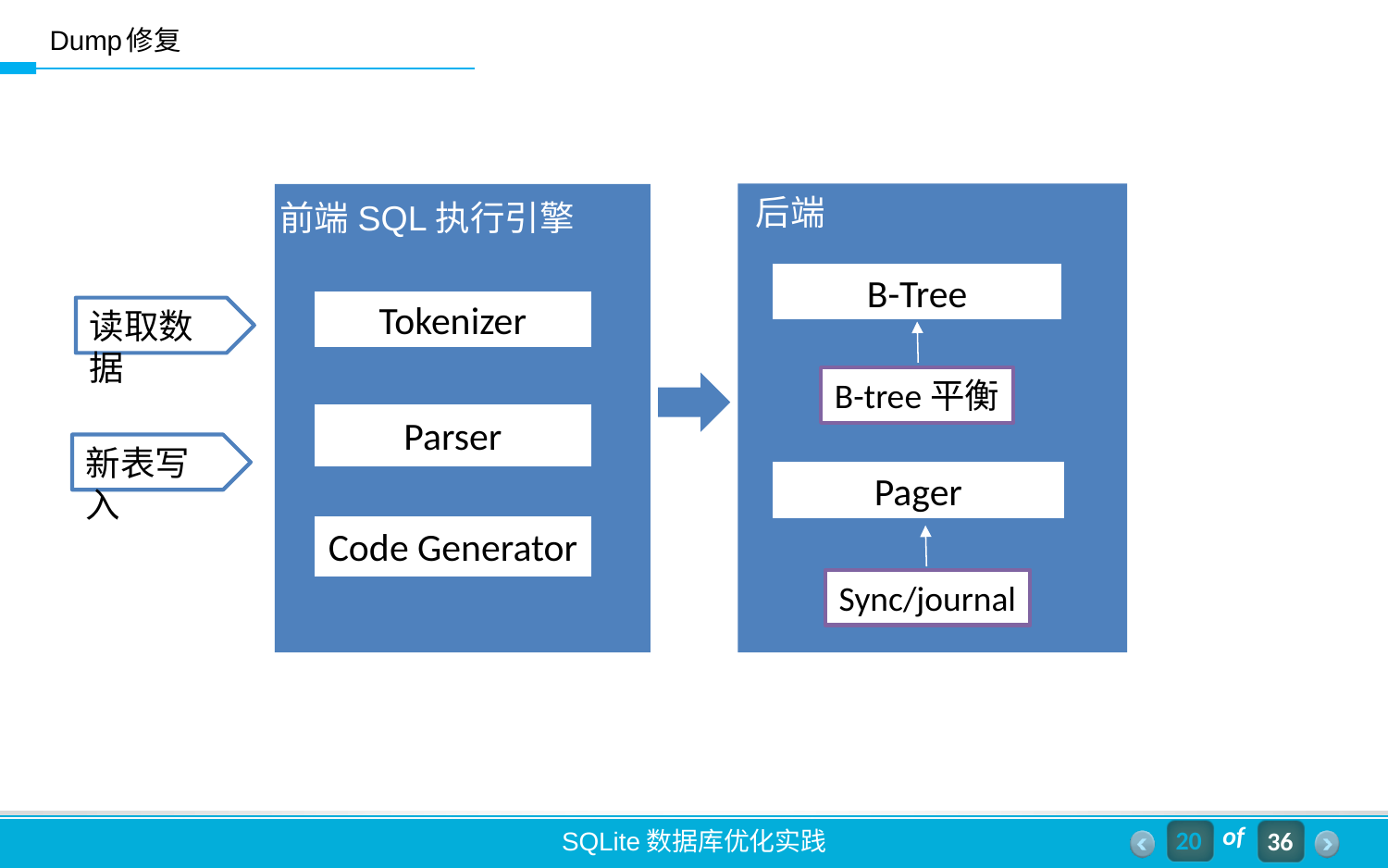

# Dump修复

后端

前端SQL执行引擎
B-Tree
Tokenizer
读取数据
B-tree平衡

Parser
新表写入
Pager
Code Generator
Sync/journal
20